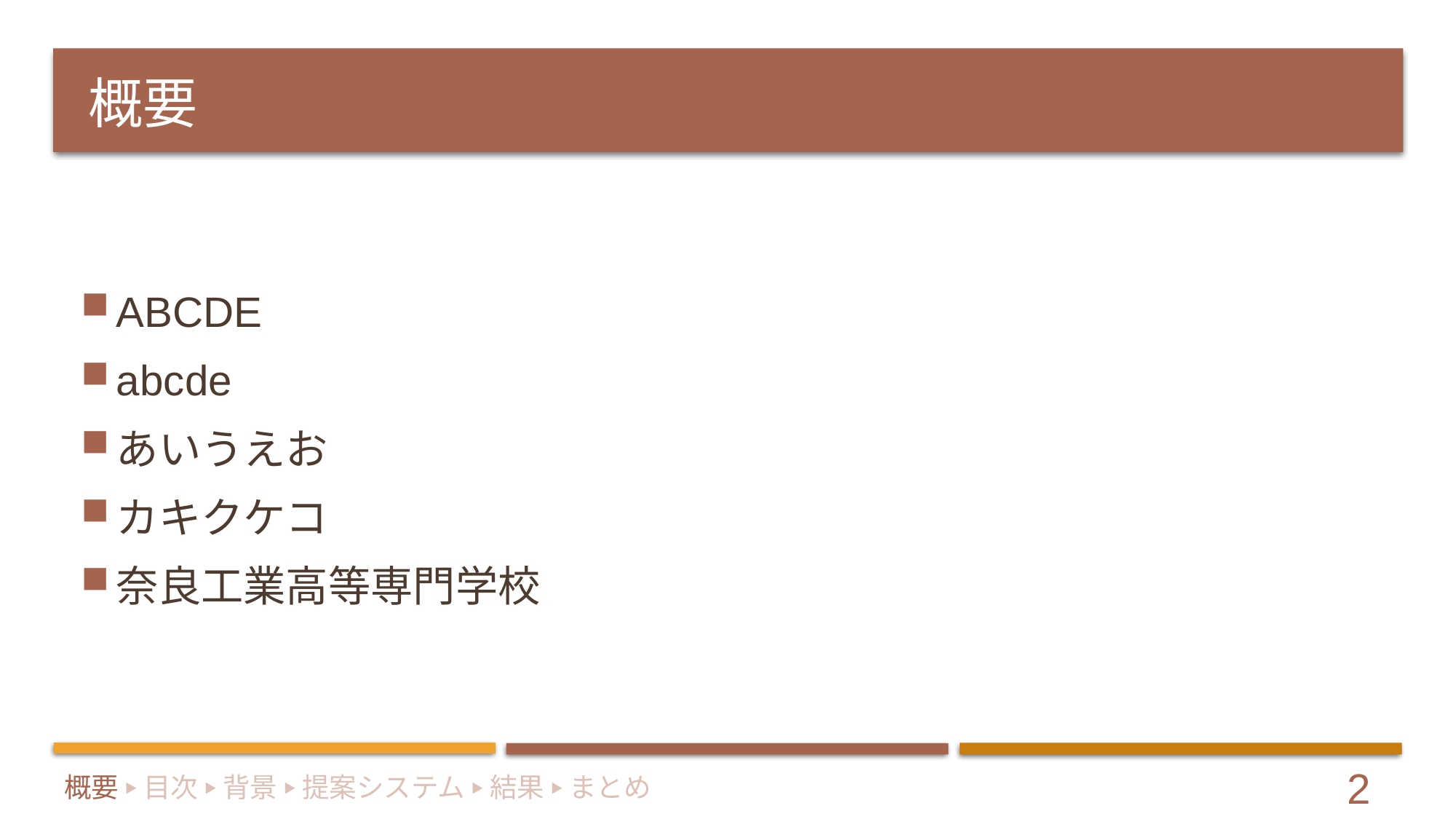

# 概要
ABCDE
abcde
あいうえお
カキクケコ
奈良工業高等専門学校
概要 ▶ 目次 ▶ 背景 ▶ 提案システム ▶ 結果 ▶ まとめ
2